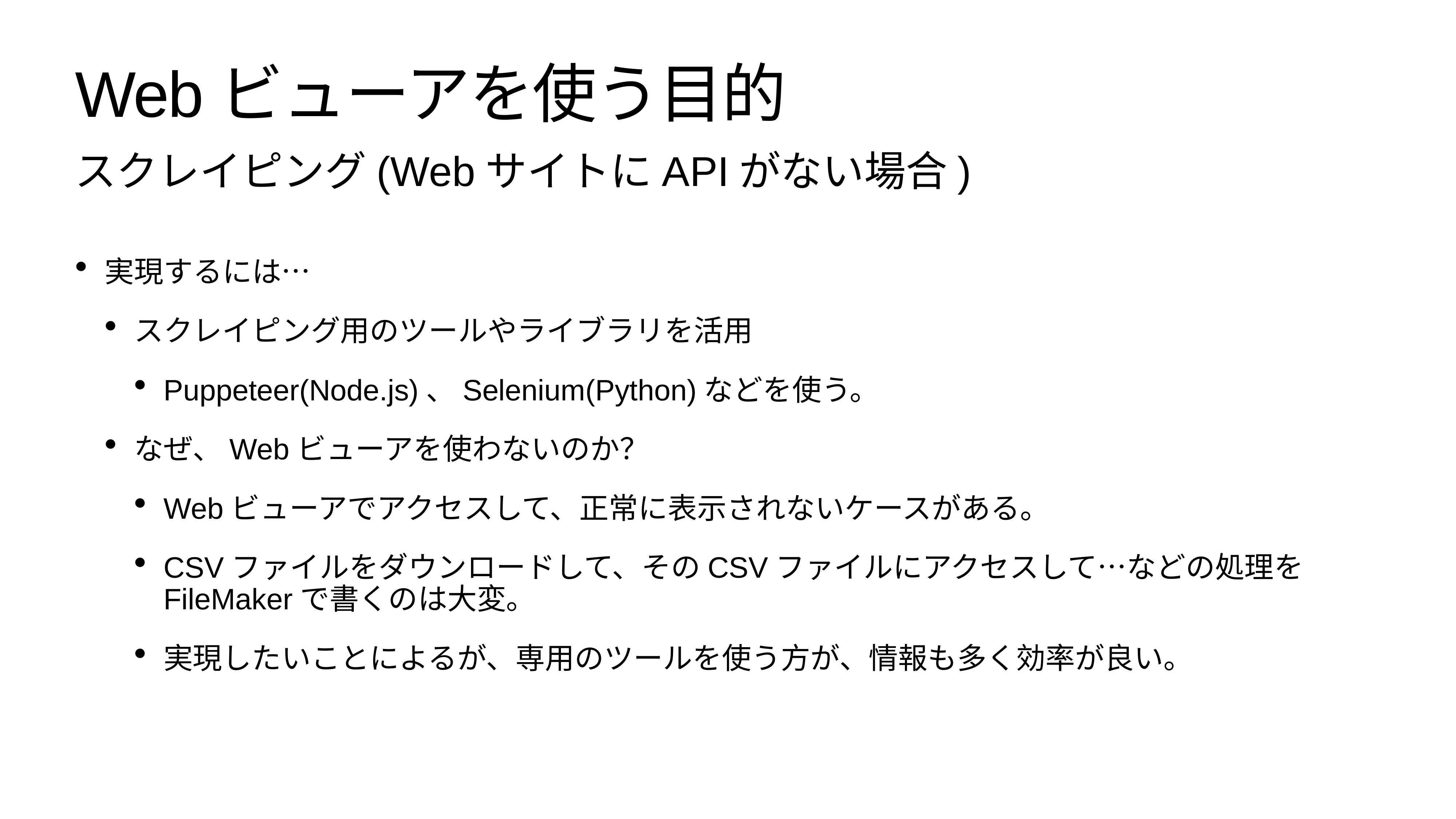

# Webビューアを使う目的
スクレイピング(WebサイトにAPIがない場合)
実現するには…
スクレイピング用のツールやライブラリを活用
Puppeteer(Node.js)、Selenium(Python)などを使う。
なぜ、Webビューアを使わないのか？
Webビューアでアクセスして、正常に表示されないケースがある。
CSVファイルをダウンロードして、そのCSVファイルにアクセスして…などの処理をFileMakerで書くのは大変。
実現したいことによるが、専用のツールを使う方が、情報も多く効率が良い。